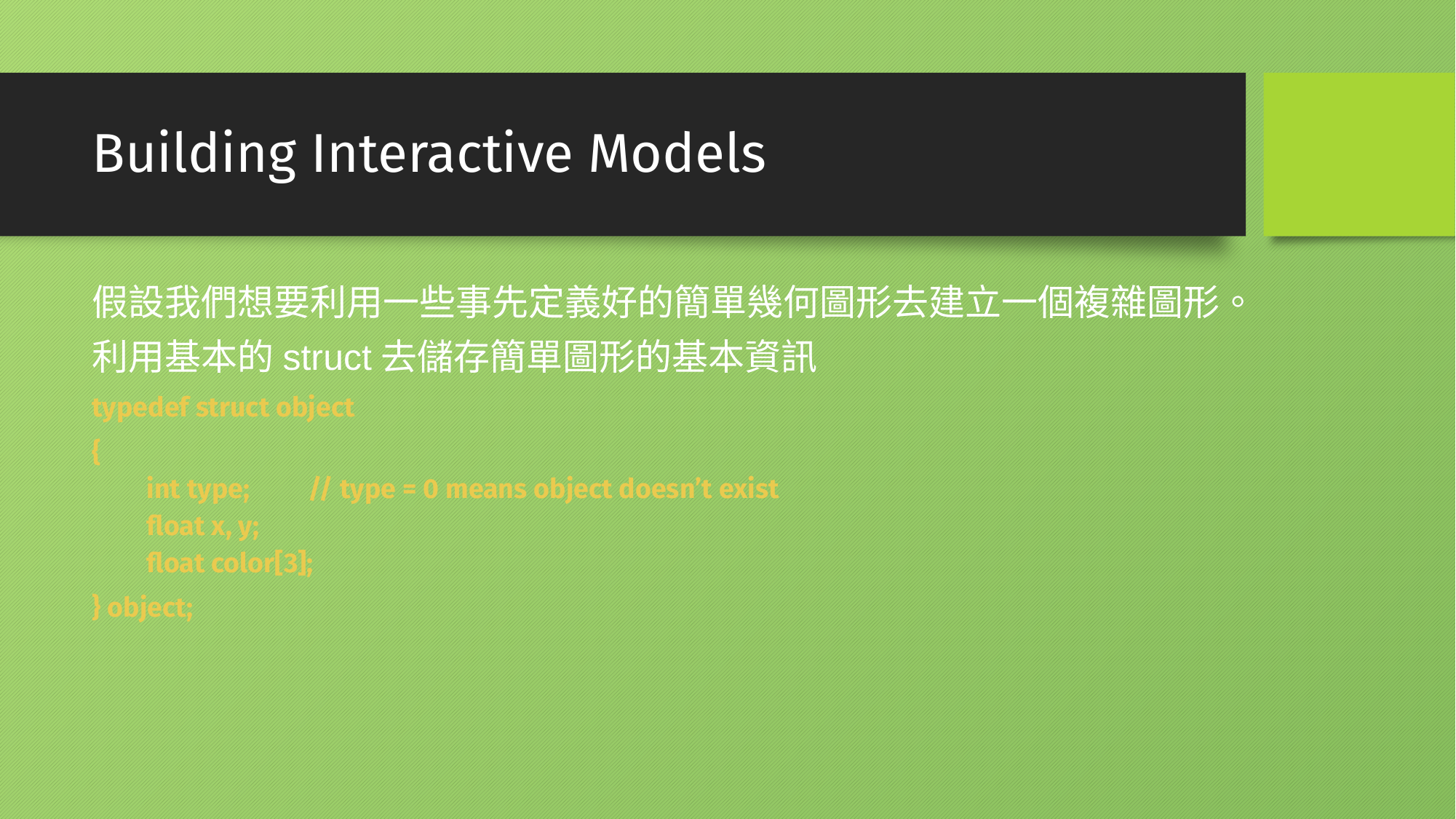

# Building Interactive Models
假設我們想要利用一些事先定義好的簡單幾何圖形去建立一個複雜圖形。
利用基本的struct去儲存簡單圖形的基本資訊
typedef struct object
{
int type;         // type = 0 means object doesn’t exist
float x, y;
float color[3];
} object;